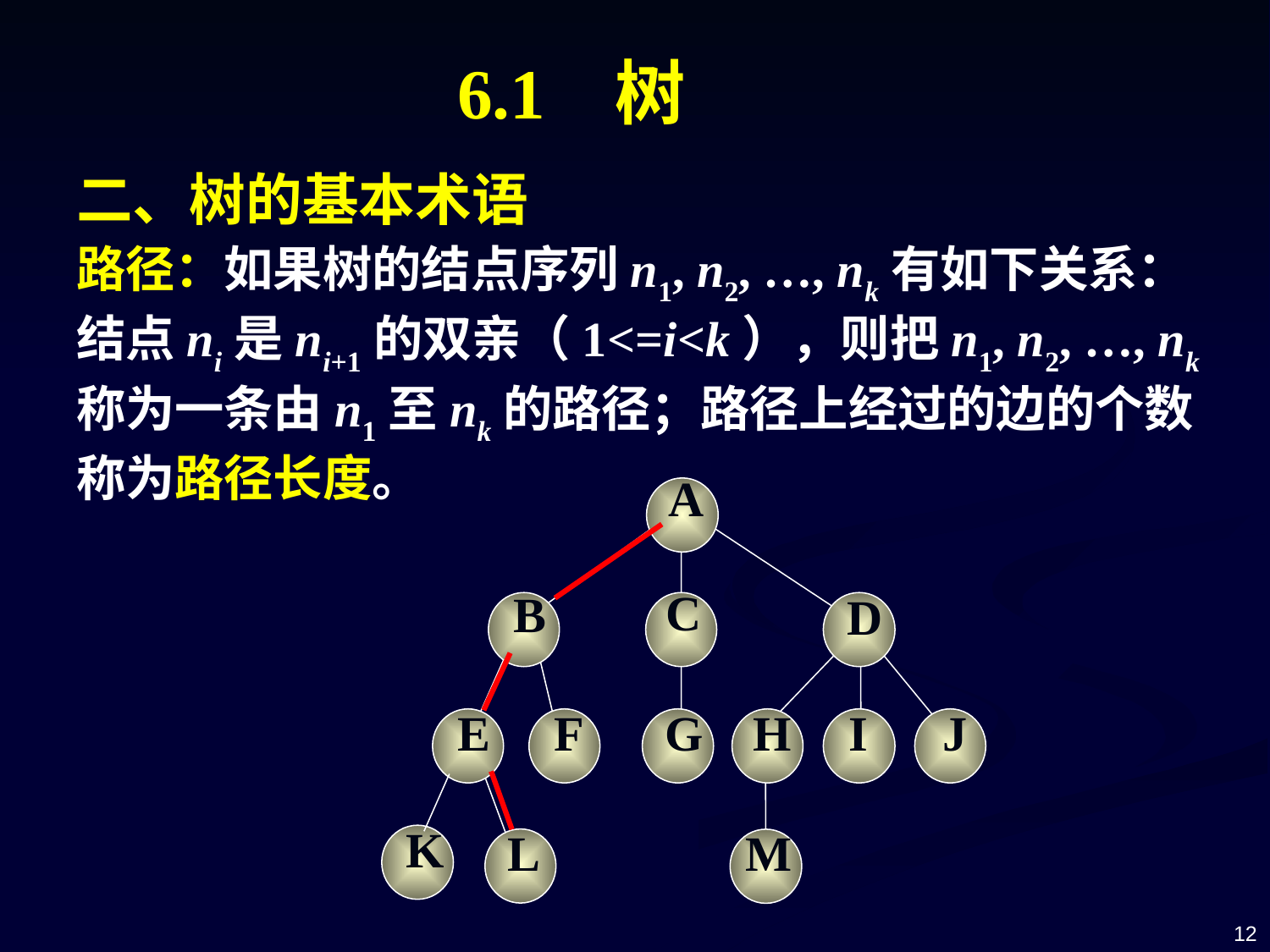

6.1   树
二、树的基本术语
路径：如果树的结点序列n1, n2, …, nk有如下关系：结点ni是ni+1的双亲（1<=i<k），则把n1, n2, …, nk称为一条由n1至nk的路径；路径上经过的边的个数称为路径长度。

A

C

B

D

E
F
G
H
I
J

K

L
M

12